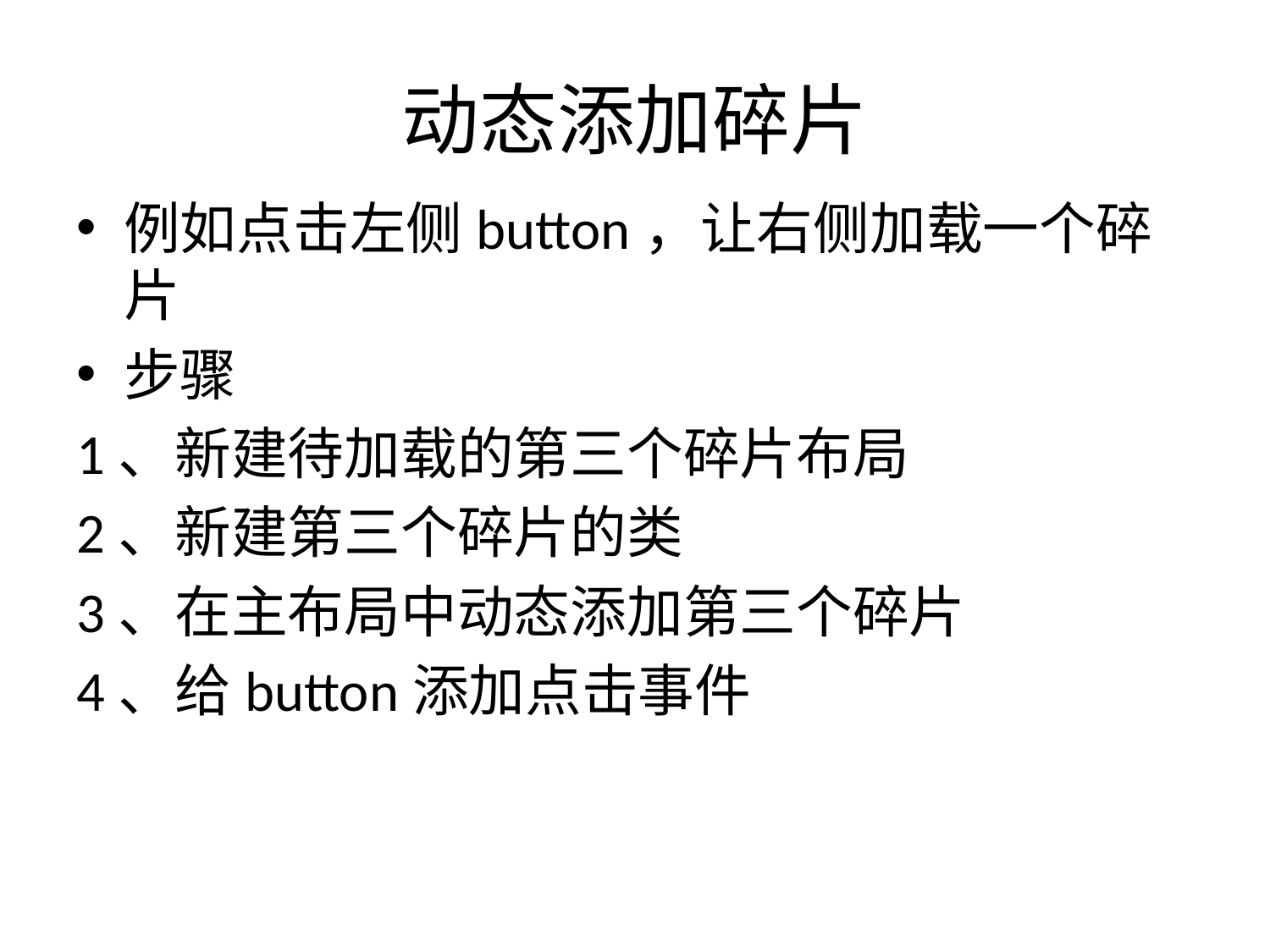

# 动态添加碎片
例如点击左侧button，让右侧加载一个碎片
步骤
1、新建待加载的第三个碎片布局
2、新建第三个碎片的类
3、在主布局中动态添加第三个碎片
4、给button添加点击事件